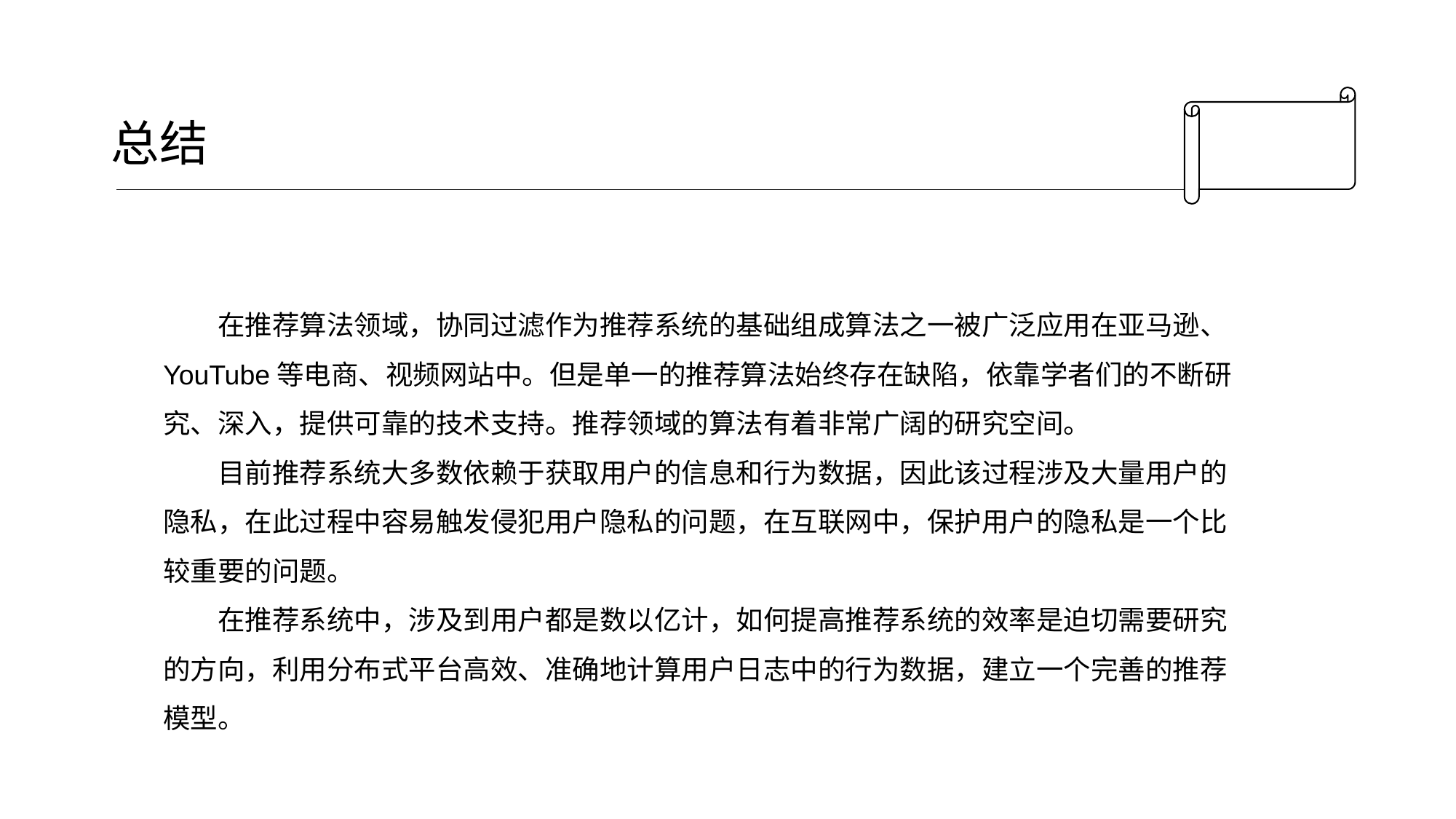

# 总结

在推荐算法领域，协同过滤作为推荐系统的基础组成算法之一被广泛应用在亚马逊、YouTube等电商、视频网站中。但是单一的推荐算法始终存在缺陷，依靠学者们的不断研究、深入，提供可靠的技术支持。推荐领域的算法有着非常广阔的研究空间。
目前推荐系统大多数依赖于获取用户的信息和行为数据，因此该过程涉及大量用户的隐私，在此过程中容易触发侵犯用户隐私的问题，在互联网中，保护用户的隐私是一个比较重要的问题。
在推荐系统中，涉及到用户都是数以亿计，如何提高推荐系统的效率是迫切需要研究的方向，利用分布式平台高效、准确地计算用户日志中的行为数据，建立一个完善的推荐模型。